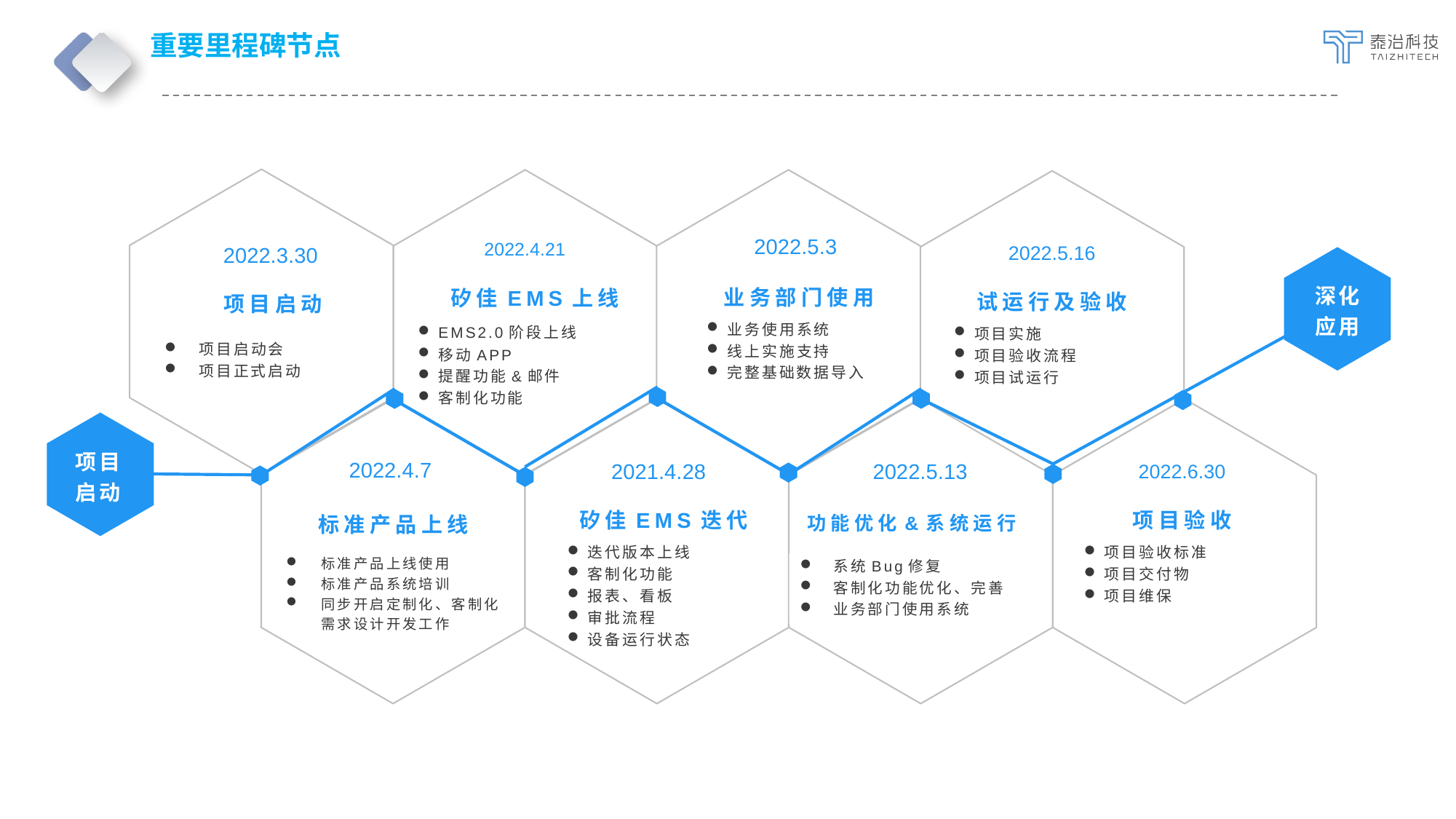

# 重要里程碑节点

2022.5.3
业务部门使用
业务使用系统
线上实施支持
完整基础数据导入
2022.4.21
矽佳EMS上线
EMS2.0阶段上线
移动APP
提醒功能&邮件
客制化功能

2022.5.16
试运行及验收
项目实施
项目验收流程
项目试运行
2022.3.30

项目启动
深化
应用
项目启动会
项目正式启动

项目
启动
2022.4.7
标准产品上线
标准产品上线使用
标准产品系统培训
同步开启定制化、客制化需求设计开发工作
2021.4.28
矽佳EMS迭代
迭代版本上线
客制化功能
报表、看板
审批流程
设备运行状态
2022.5.13
功能优化&系统运行
系统Bug修复
客制化功能优化、完善
业务部门使用系统
2022.6.30
项目验收
项目验收标准
项目交付物
项目维保